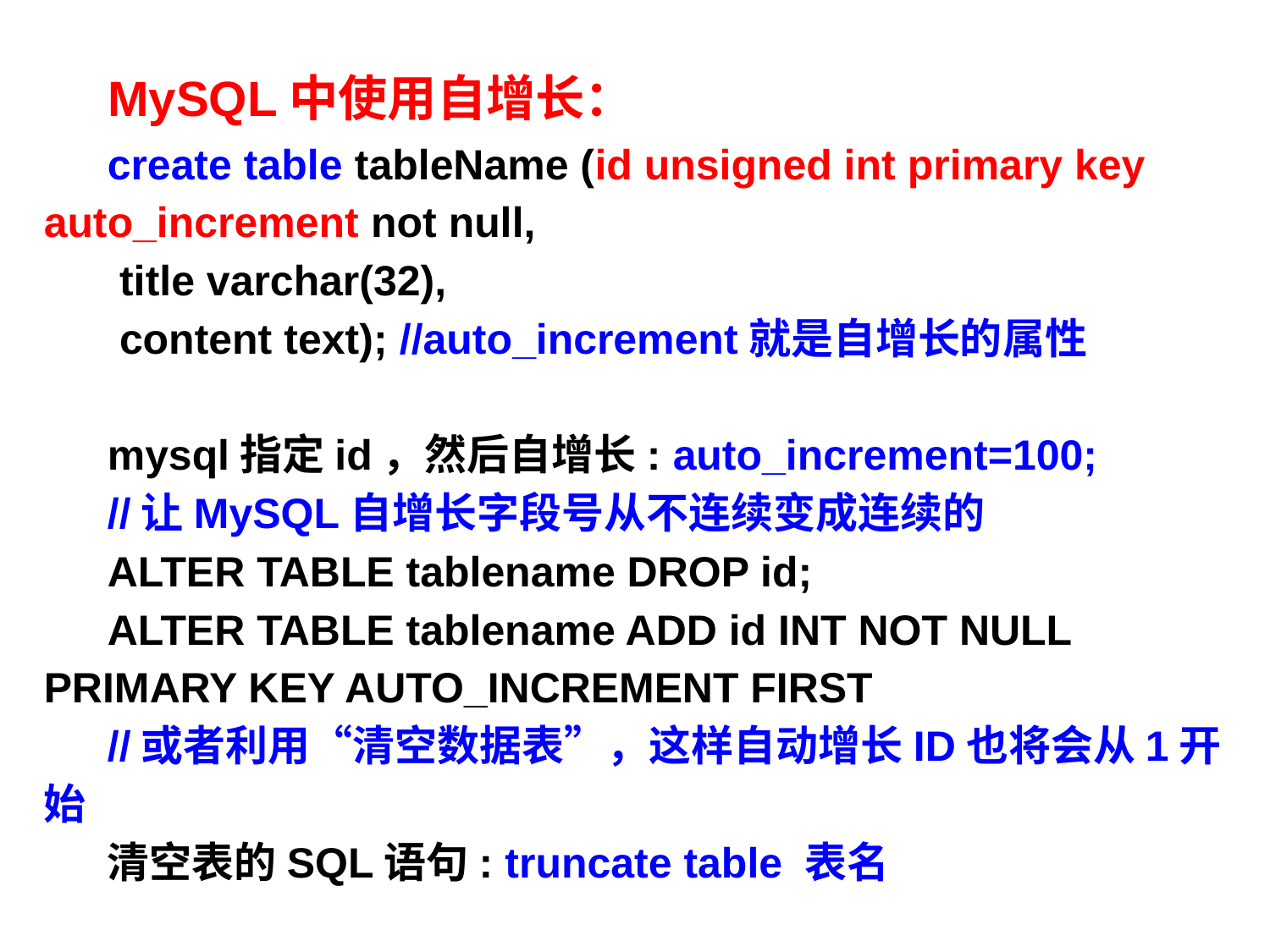

MySQL中使用自增长：
create table tableName (id unsigned int primary key auto_increment not null,
 title varchar(32),
 content text); //auto_increment就是自增长的属性

mysql指定id，然后自增长: auto_increment=100;
//让MySQL自增长字段号从不连续变成连续的
ALTER TABLE tablename DROP id;
ALTER TABLE tablename ADD id INT NOT NULL PRIMARY KEY AUTO_INCREMENT FIRST
//或者利用“清空数据表”，这样自动增长ID也将会从1开始
清空表的SQL语句: truncate table 表名